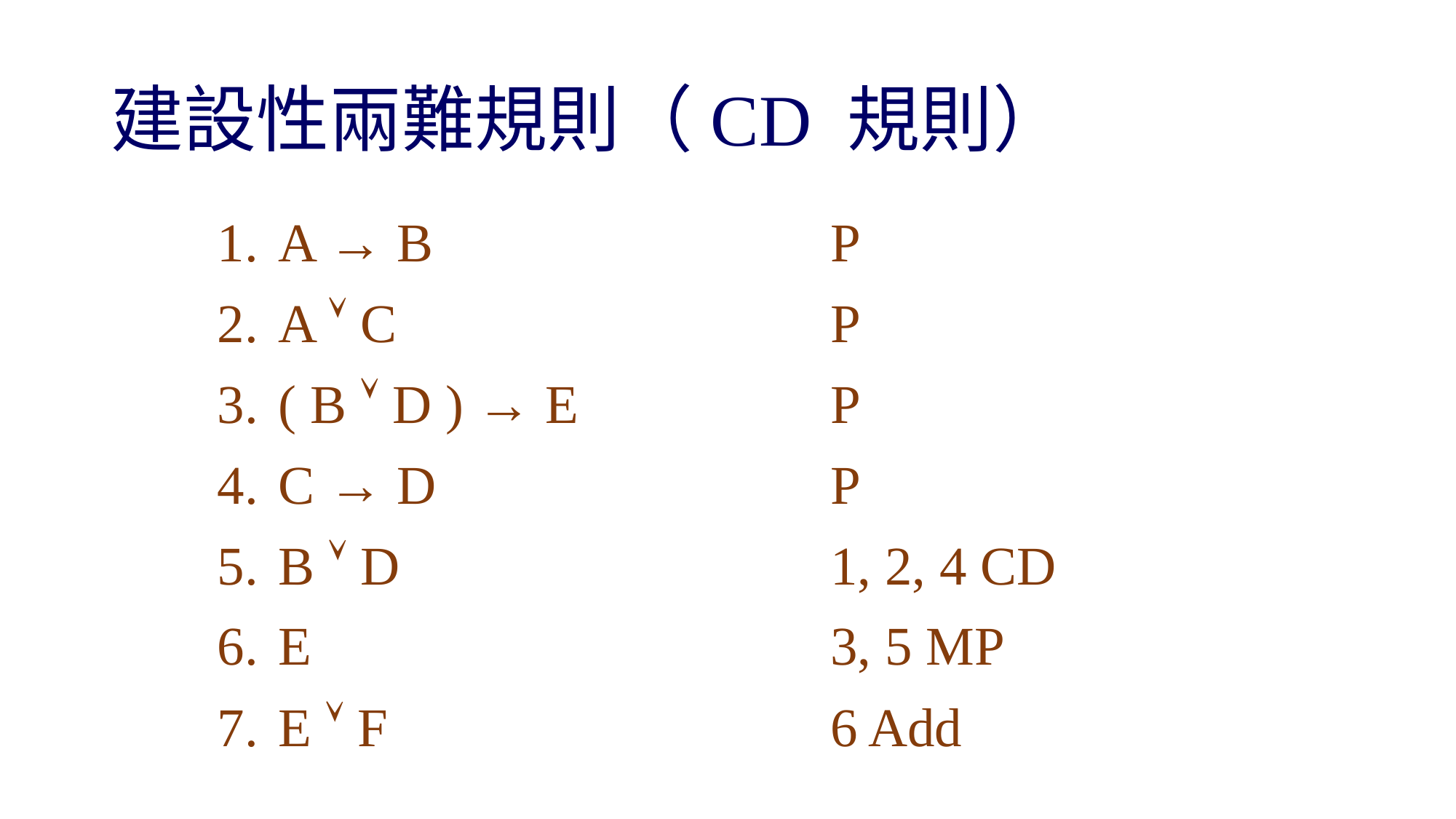

# 建設性兩難規則（CD 規則）
A → B
A ∨ C
( B ∨ D ) → E
C → D
B ∨ D
E
E ∨ F
P
P
P
P
1, 2, 4 CD
3, 5 MP
6 Add